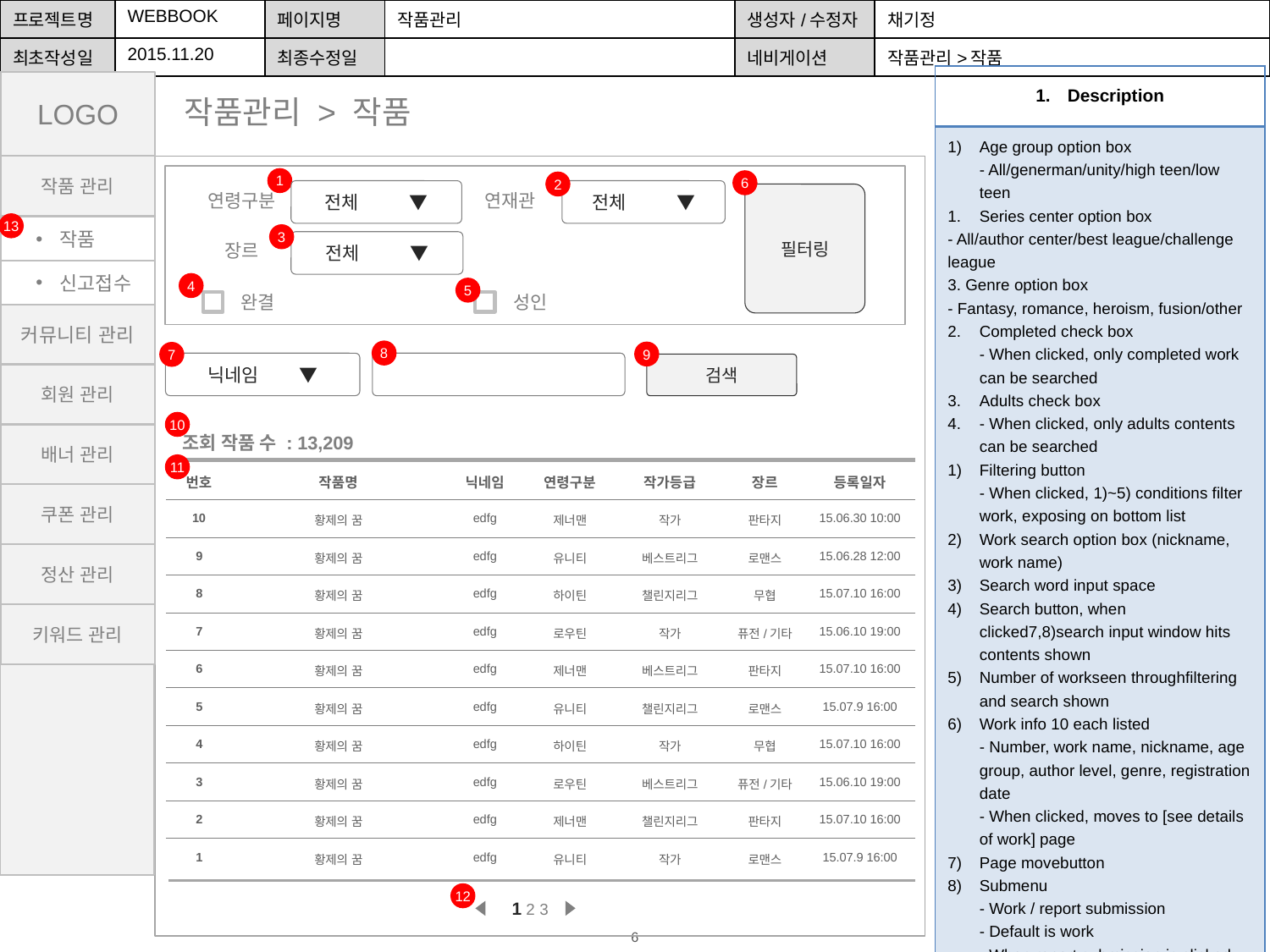

| 프로젝트명 | WEBBOOK | 페이지명 | 작품관리 | 생성자/수정자 | 채기정 |
| --- | --- | --- | --- | --- | --- |
| 최초작성일 | 2015.11.20 | 최종수정일 |  | 네비게이션 | 작품관리>작품 |
| Description |
| --- |
| Age group option box - All/generman/unity/high teen/low teen Series center option box - All/author center/best league/challenge league 3. Genre option box - Fantasy, romance, heroism, fusion/other Completed check box - When clicked, only completed work can be searched Adults check box - When clicked, only adults contents can be searched Filtering button - When clicked, 1)~5) conditions filter work, exposing on bottom list Work search option box (nickname, work name) Search word input space Search button, when clicked7,8)search input window hits contents shown Number of workseen throughfiltering and search shown Work info 10 each listed - Number, work name, nickname, age group, author level, genre, registration date - When clicked, moves to [see details of work] page Page movebutton Submenu - Work / report submission - Default is work - When report submission is clicked, moves to [work management report submission] |

LOGO
작품관리 > 작품

작품 관리

1
6
2
연령구분
연재관
전체          ▼
전체          ▼
필터링
13
작품
3
장르
전체          ▼
신고접수
4
완결
성인
5

커뮤니티 관리
8
9
7
닉네임        ▼

검색
회원 관리
10
배너 관리
조회 작품 수 : 13,209
11
| 번호 | 작품명 | 닉네임 | 연령구분 | 작가등급 | 장르 | 등록일자 |
| --- | --- | --- | --- | --- | --- | --- |
| 10 | 황제의 꿈 | edfg | 제너맨 | 작가 | 판타지 | 15.06.30 10:00 |
| 9 | 황제의 꿈 | edfg | 유니티 | 베스트리그 | 로맨스 | 15.06.28 12:00 |
| 8 | 황제의 꿈 | edfg | 하이틴 | 챌린지리그 | 무협 | 15.07.10 16:00 |
| 7 | 황제의 꿈 | edfg | 로우틴 | 작가 | 퓨전/기타 | 15.06.10 19:00 |
| 6 | 황제의 꿈 | edfg | 제너맨 | 베스트리그 | 판타지 | 15.07.10 16:00 |
| 5 | 황제의 꿈 | edfg | 유니티 | 챌린지리그 | 로맨스 | 15.07.9 16:00 |
| 4 | 황제의 꿈 | edfg | 하이틴 | 작가 | 무협 | 15.07.10 16:00 |
| 3 | 황제의 꿈 | edfg | 로우틴 | 베스트리그 | 퓨전/기타 | 15.06.10 19:00 |
| 2 | 황제의 꿈 | edfg | 제너맨 | 챌린지리그 | 판타지 | 15.07.10 16:00 |
| 1 | 황제의 꿈 | edfg | 유니티 | 작가 | 로맨스 | 15.07.9 16:00 |
쿠폰 관리
정산 관리
키워드 관리
12
1 2 3